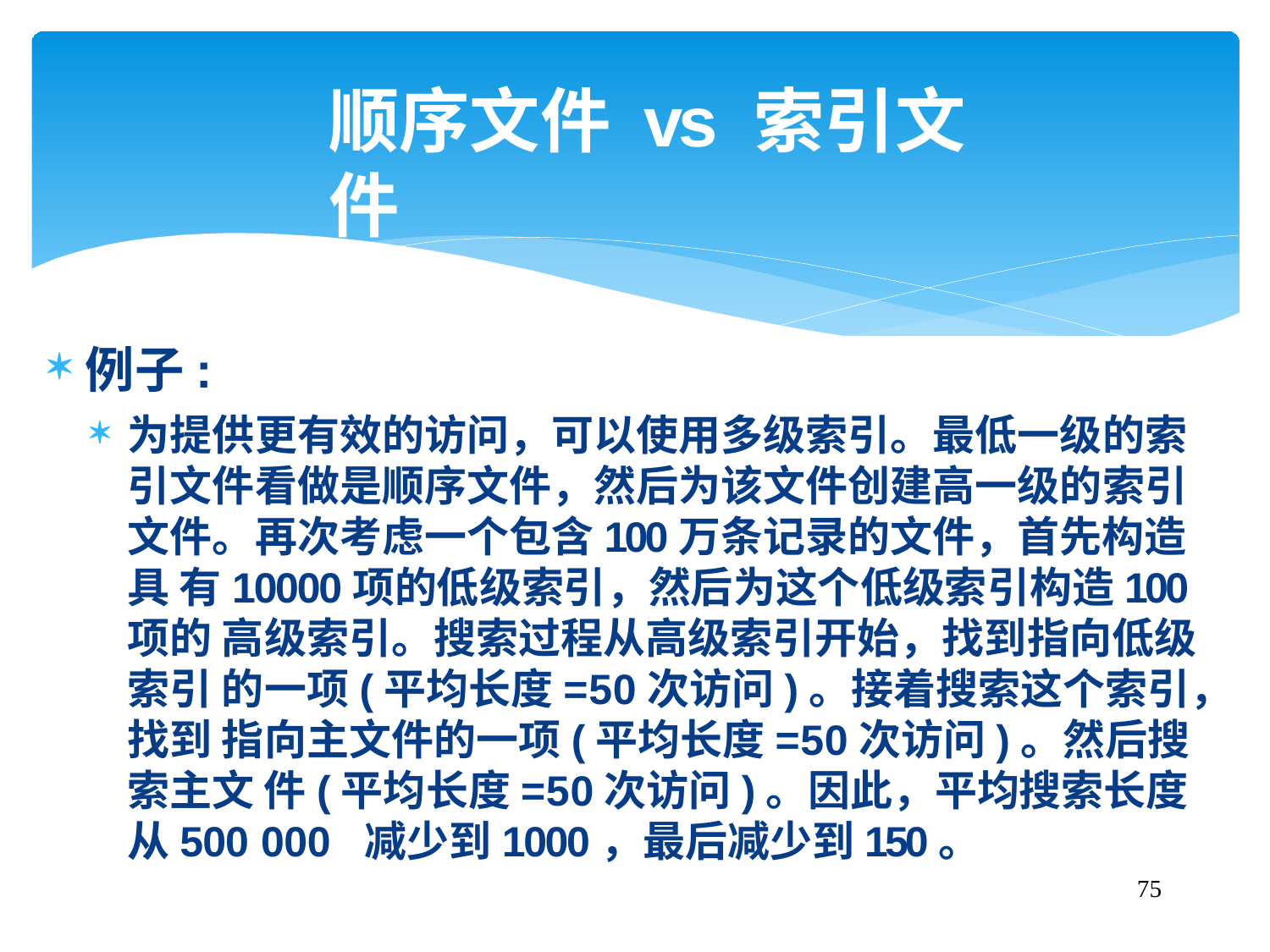

# 顺序文件 vs 索引文件
例子:
为提供更有效的访问，可以使用多级索引。最低一级的索 引文件看做是顺序文件，然后为该文件创建高一级的索引 文件。再次考虑一个包含100万条记录的文件，首先构造具 有10000项的低级索引，然后为这个低级索引构造100项的 高级索引。搜索过程从高级索引开始，找到指向低级索引 的一项(平均长度=50次访问)。接着搜索这个索引，找到 指向主文件的一项(平均长度=50次访问)。然后搜索主文 件(平均长度=50次访问)。因此，平均搜索长度从500 000  减少到1000，最后减少到150。

75